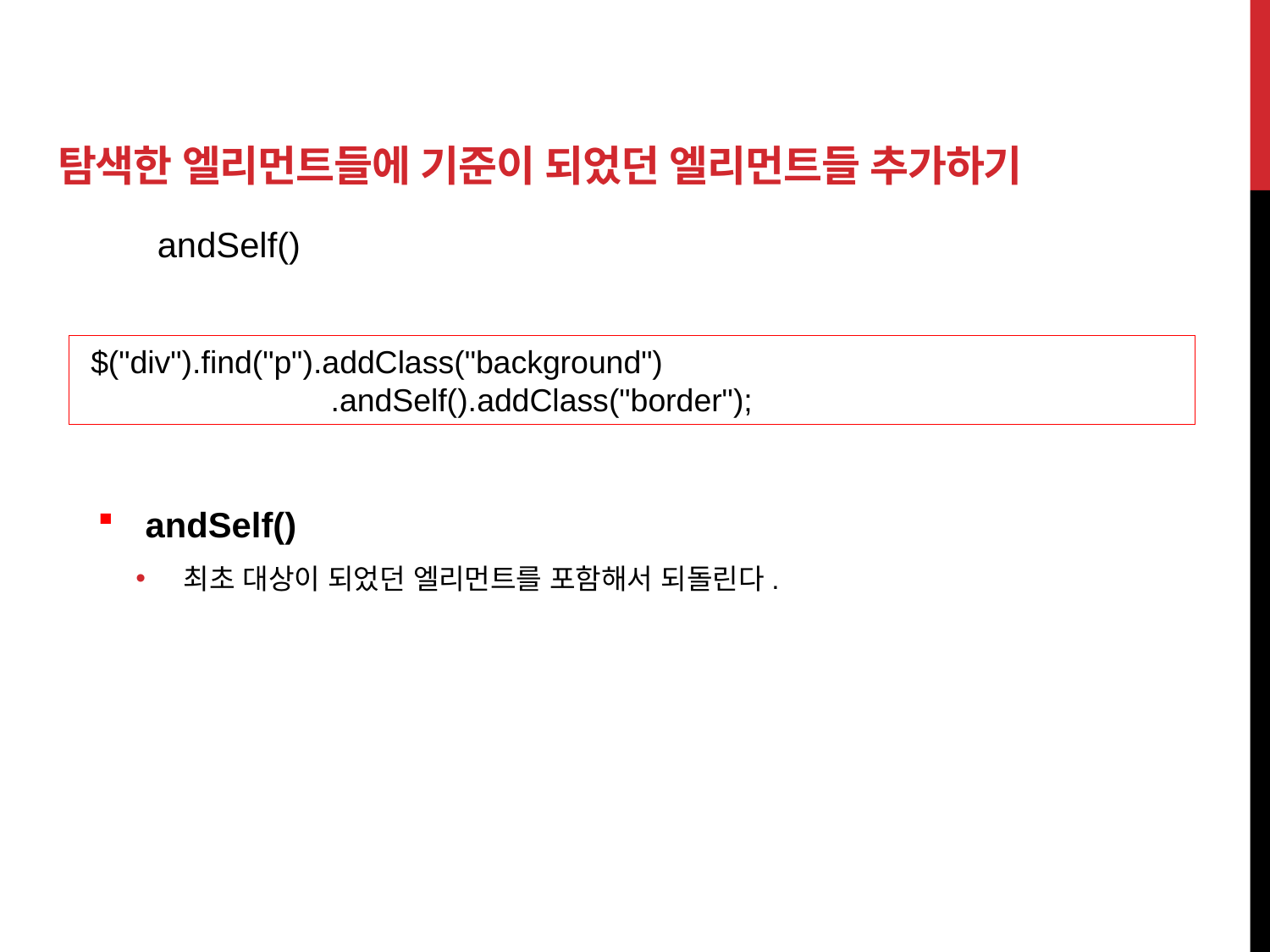

# 탐색한 엘리먼트들에 기준이 되었던 엘리먼트들 추가하기
andSelf()
 $("div").find("p").addClass("background")
                            .andSelf().addClass("border");
andSelf()
최초 대상이 되었던 엘리먼트를 포함해서 되돌린다.